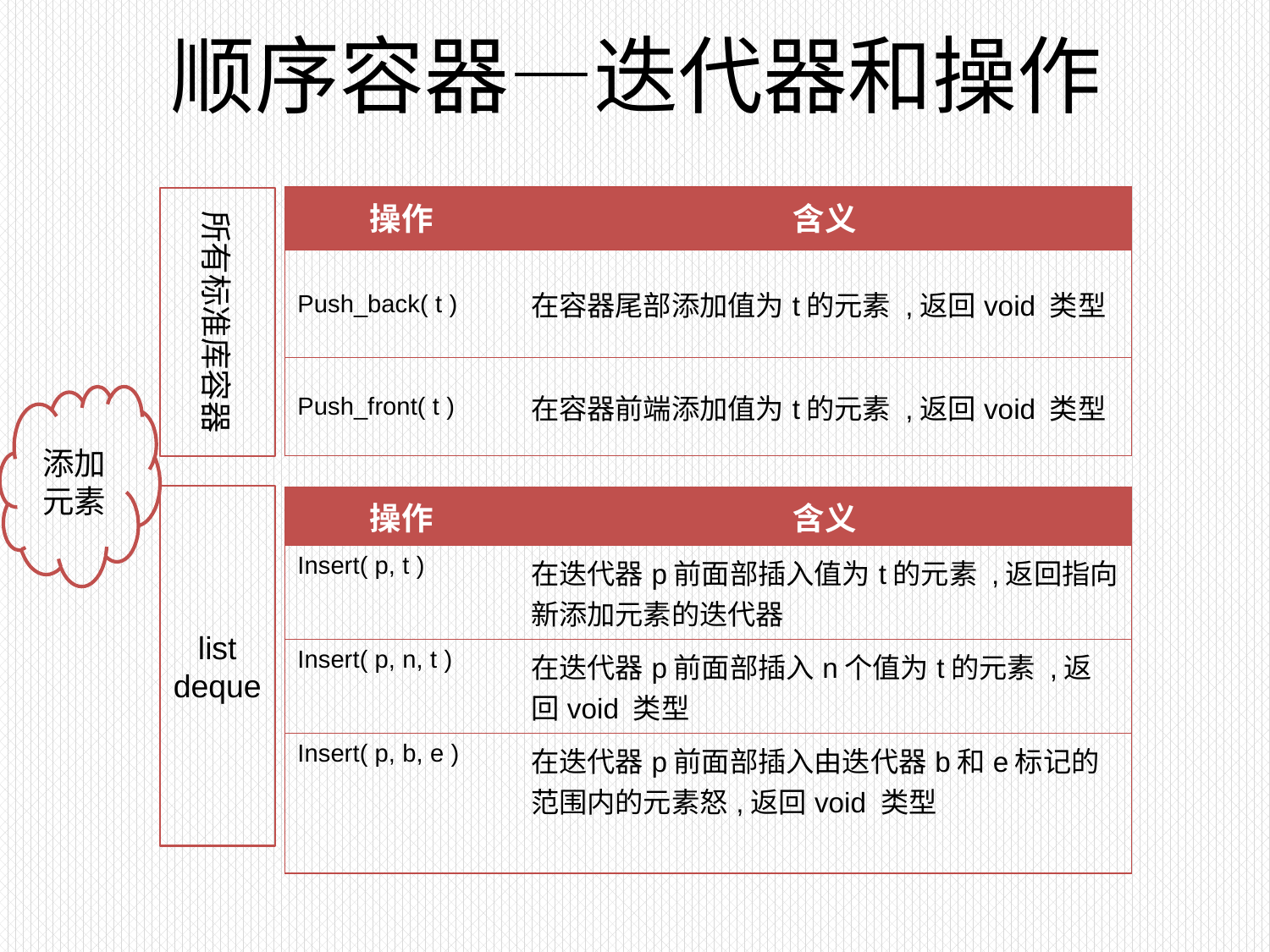

# 顺序容器—迭代器和操作
| 操作 | 含义 |
| --- | --- |
| Push\_back( t ) | 在容器尾部添加值为t的元素 ,返回void 类型 |
| Push\_front( t ) | 在容器前端添加值为t的元素 ,返回void 类型 |
所有标准库容器
添加元素
list
deque
| 操作 | 含义 |
| --- | --- |
| Insert( p, t ) | 在迭代器p前面部插入值为t的元素 ,返回指向新添加元素的迭代器 |
| Insert( p, n, t ) | 在迭代器p前面部插入n个值为t的元素 ,返回void 类型 |
| Insert( p, b, e ) | 在迭代器p前面部插入由迭代器b和e标记的范围内的元素怒,返回void 类型 |